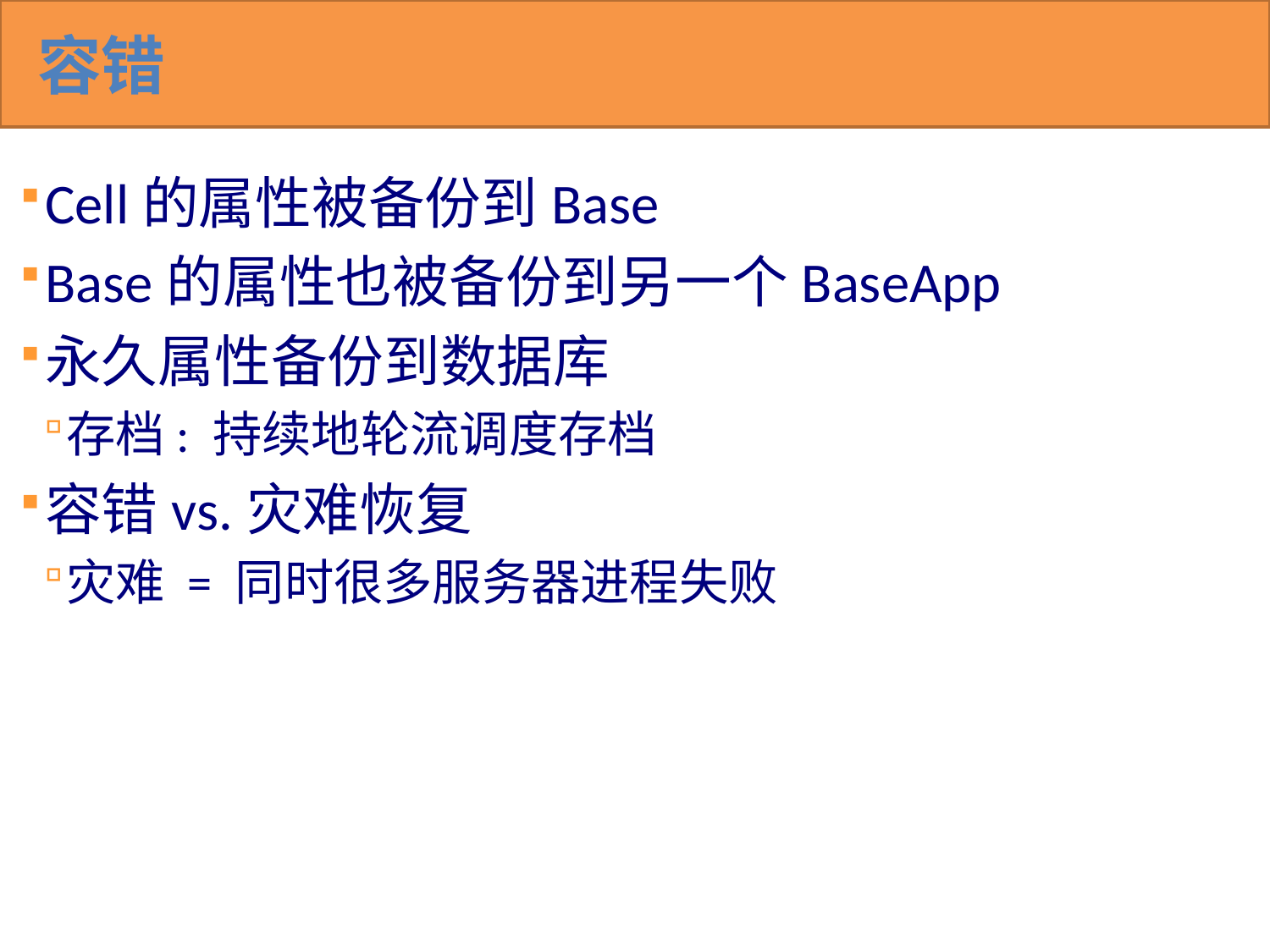

# 容错
Cell的属性被备份到Base
Base的属性也被备份到另一个BaseApp
永久属性备份到数据库
存档: 持续地轮流调度存档
容错vs.灾难恢复
灾难 = 同时很多服务器进程失败